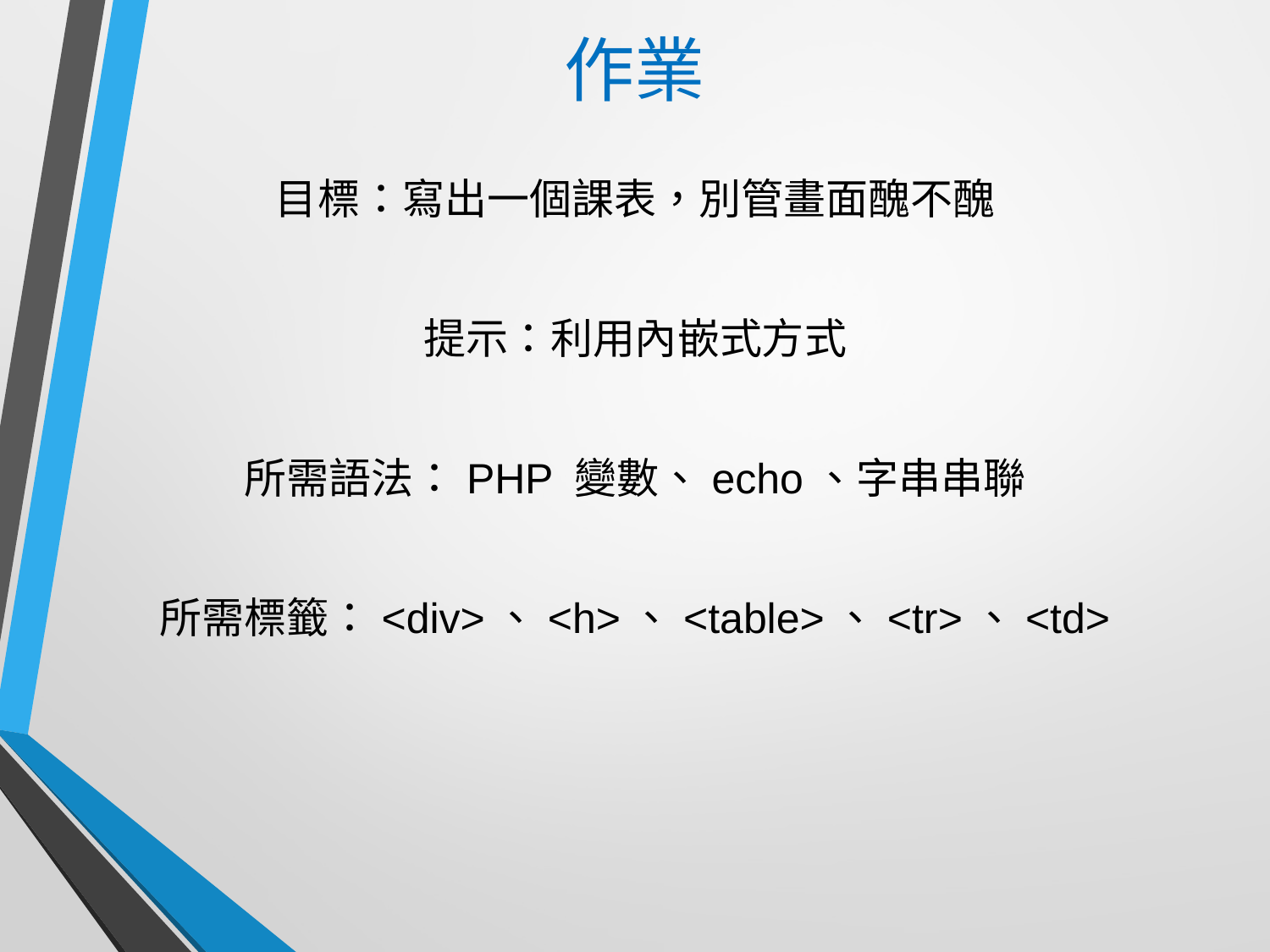

# 作業
目標：寫出一個課表，別管畫面醜不醜

提示：利用內嵌式方式

所需語法：PHP 變數、echo、字串串聯

所需標籤：<div>、<h>、<table>、<tr>、<td>